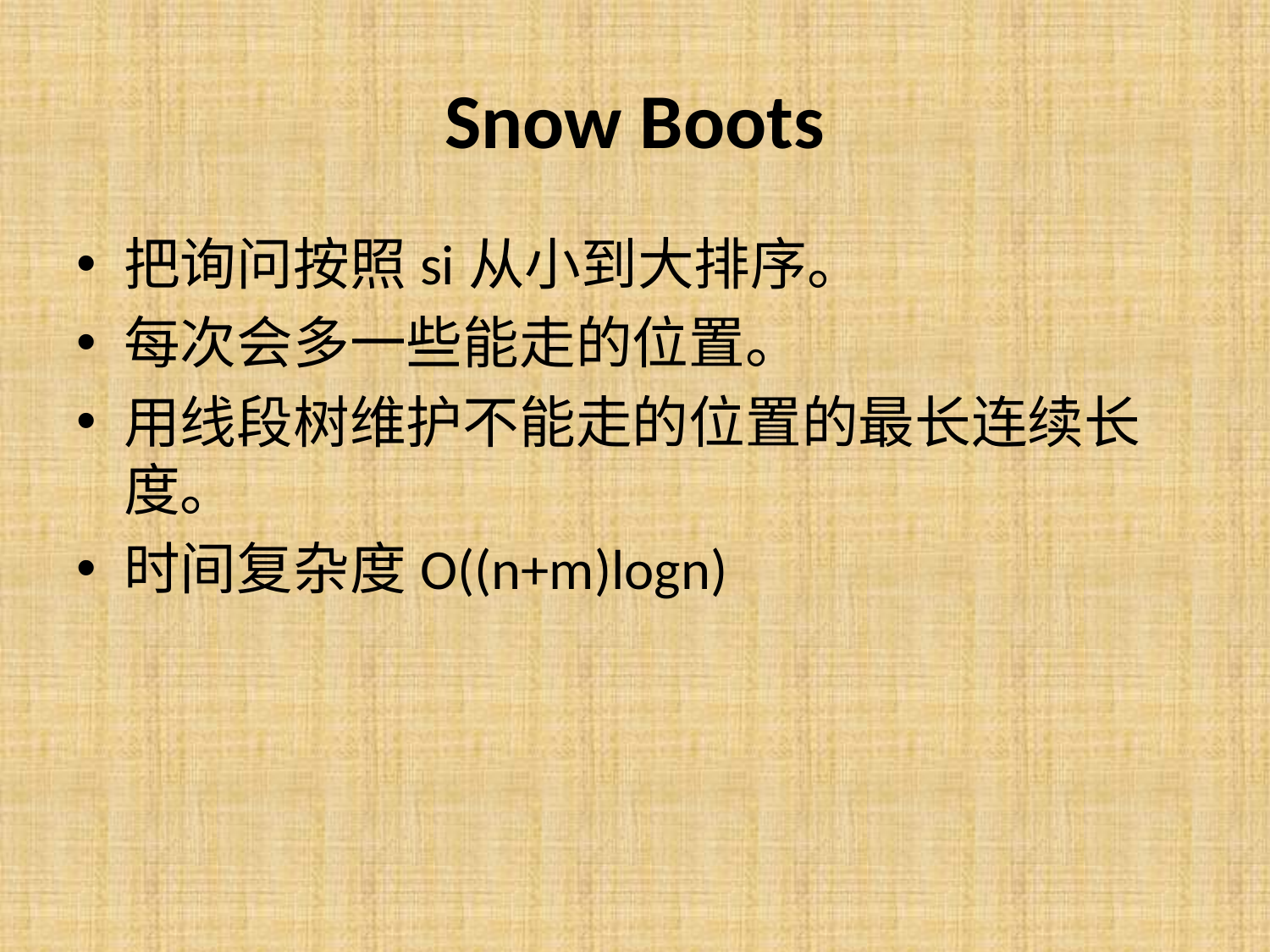

# Snow Boots
把询问按照si从小到大排序。
每次会多一些能走的位置。
用线段树维护不能走的位置的最长连续长度。
时间复杂度O((n+m)logn)